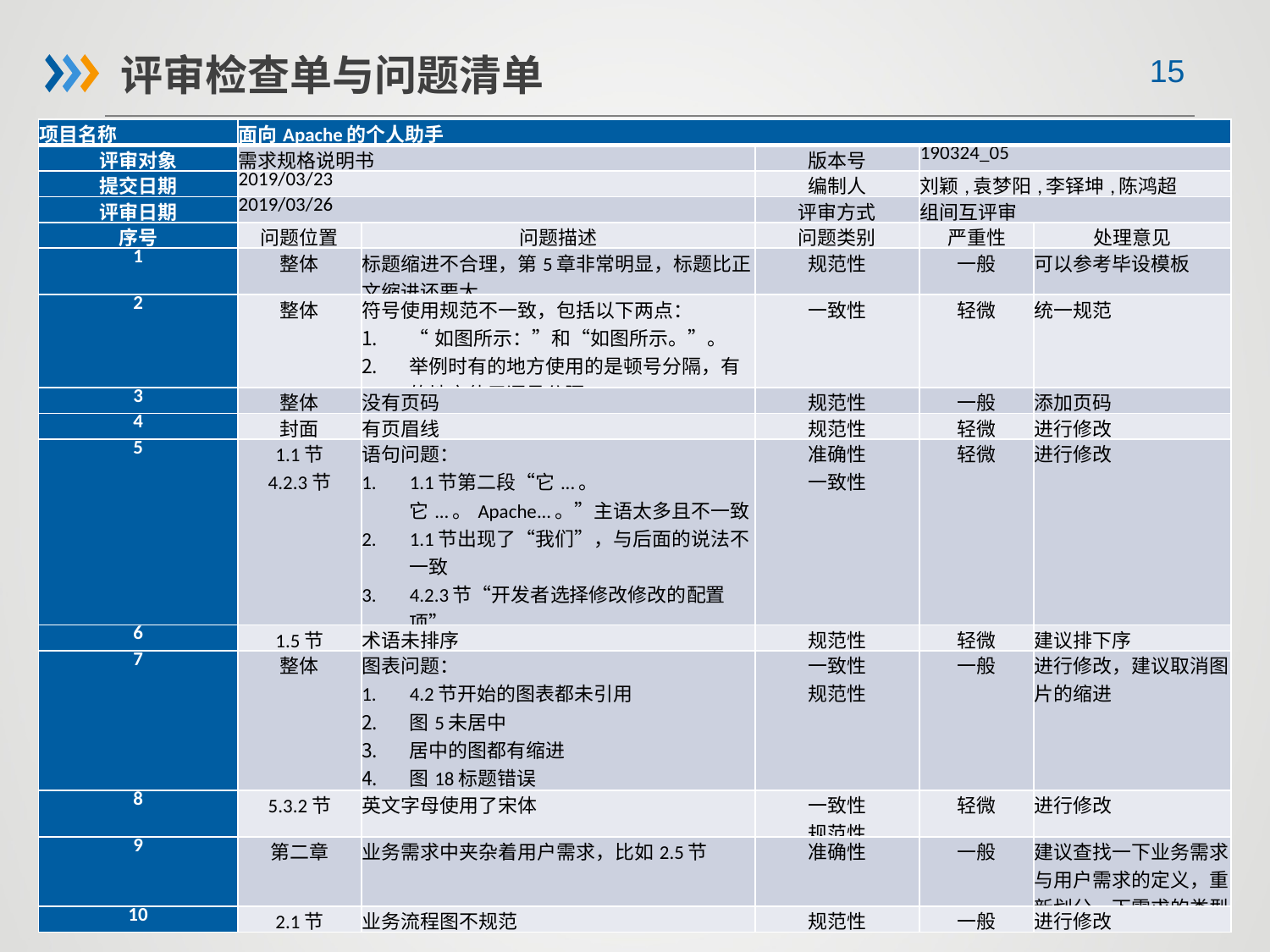

评审检查单与问题清单
| 项目名称 | 面向Apache的个人助手 |  |  |  |  |
| --- | --- | --- | --- | --- | --- |
| 评审对象 | 需求规格说明书 |  | 版本号 | 190324\_05 |  |
| 提交日期 | 2019/03/23 |  | 编制人 | 刘颖,袁梦阳,李铎坤,陈鸿超 |  |
| 评审日期 | 2019/03/26 |  | 评审方式 | 组间互评审 |  |
| 序号 | 问题位置 | 问题描述 | 问题类别 | 严重性 | 处理意见 |
| 1 | 整体 | 标题缩进不合理，第5章非常明显，标题比正文缩进还要大 | 规范性 | 一般 | 可以参考毕设模板 |
| 2 | 整体 | 符号使用规范不一致，包括以下两点： “如图所示：”和“如图所示。”。 举例时有的地方使用的是顿号分隔，有的地方使用逗号分隔。 | 一致性 | 轻微 | 统一规范 |
| 3 | 整体 | 没有页码 | 规范性 | 一般 | 添加页码 |
| 4 | 封面 | 有页眉线 | 规范性 | 轻微 | 进行修改 |
| 5 | 1.1节 4.2.3节 | 语句问题： 1.1节第二段“它...。它...。Apache...。”主语太多且不一致 1.1节出现了“我们”，与后面的说法不一致 4.2.3节“开发者选择修改修改的配置项” | 准确性 一致性 | 轻微 | 进行修改 |
| 6 | 1.5节 | 术语未排序 | 规范性 | 轻微 | 建议排下序 |
| 7 | 整体 | 图表问题： 4.2节开始的图表都未引用 图5未居中 居中的图都有缩进 图18标题错误 图5 中的标识错位 | 一致性 规范性 | 一般 | 进行修改，建议取消图片的缩进 |
| 8 | 5.3.2节 | 英文字母使用了宋体 | 一致性 规范性 | 轻微 | 进行修改 |
| 9 | 第二章 | 业务需求中夹杂着用户需求，比如2.5节 | 准确性 | 一般 | 建议查找一下业务需求与用户需求的定义，重新划分一下需求的类型 |
| 10 | 2.1节 | 业务流程图不规范 | 规范性 | 一般 | 进行修改 |